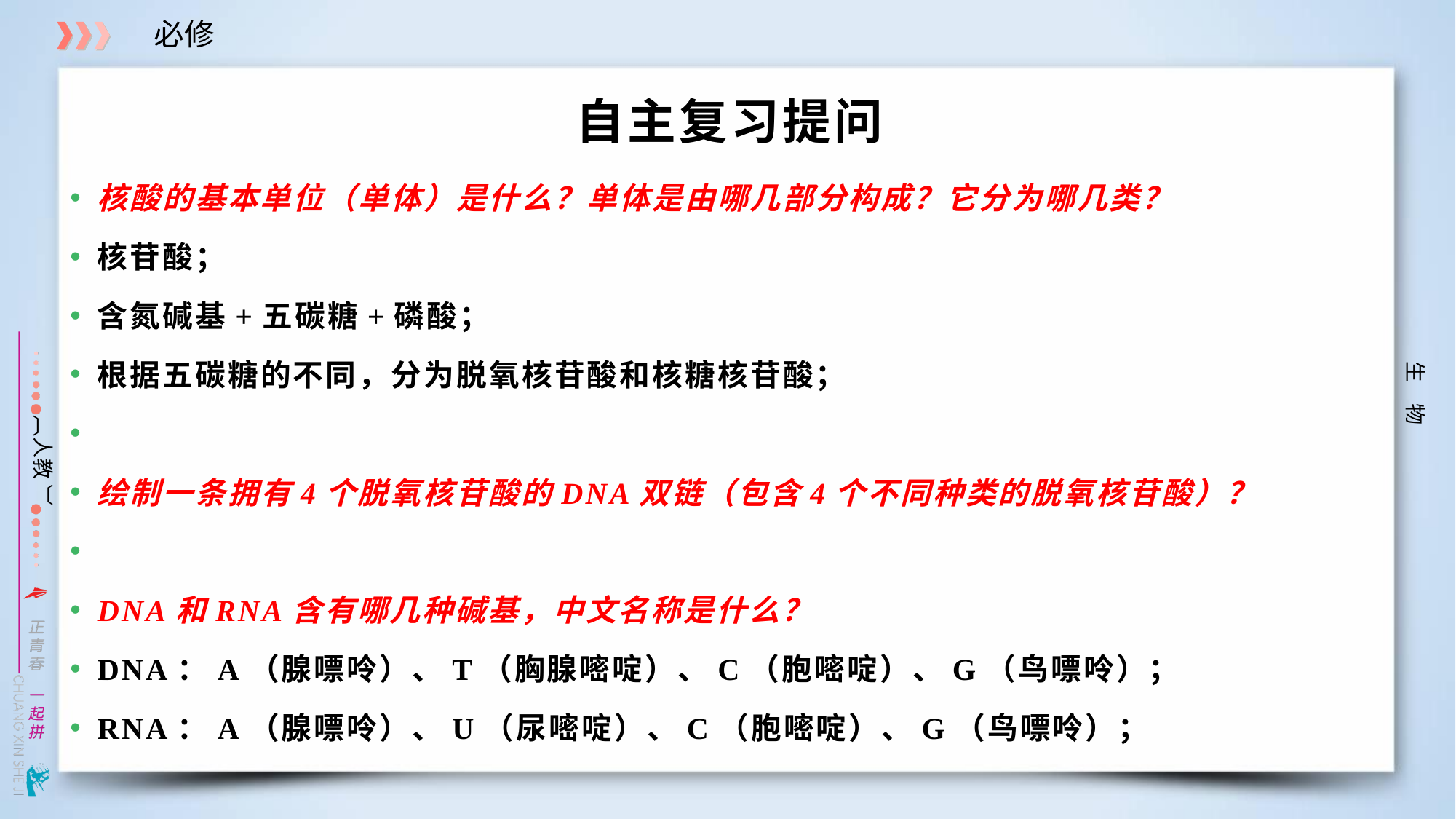

# 自主复习提问
核酸的基本单位（单体）是什么？单体是由哪几部分构成？它分为哪几类？
核苷酸；
含氮碱基+五碳糖+磷酸；
根据五碳糖的不同，分为脱氧核苷酸和核糖核苷酸；

绘制一条拥有4个脱氧核苷酸的DNA双链（包含4个不同种类的脱氧核苷酸）？

DNA和RNA含有哪几种碱基，中文名称是什么？
DNA：A（腺嘌呤）、T（胸腺嘧啶）、C（胞嘧啶）、G（鸟嘌呤）；
RNA：A（腺嘌呤）、U（尿嘧啶）、C（胞嘧啶）、G（鸟嘌呤）；